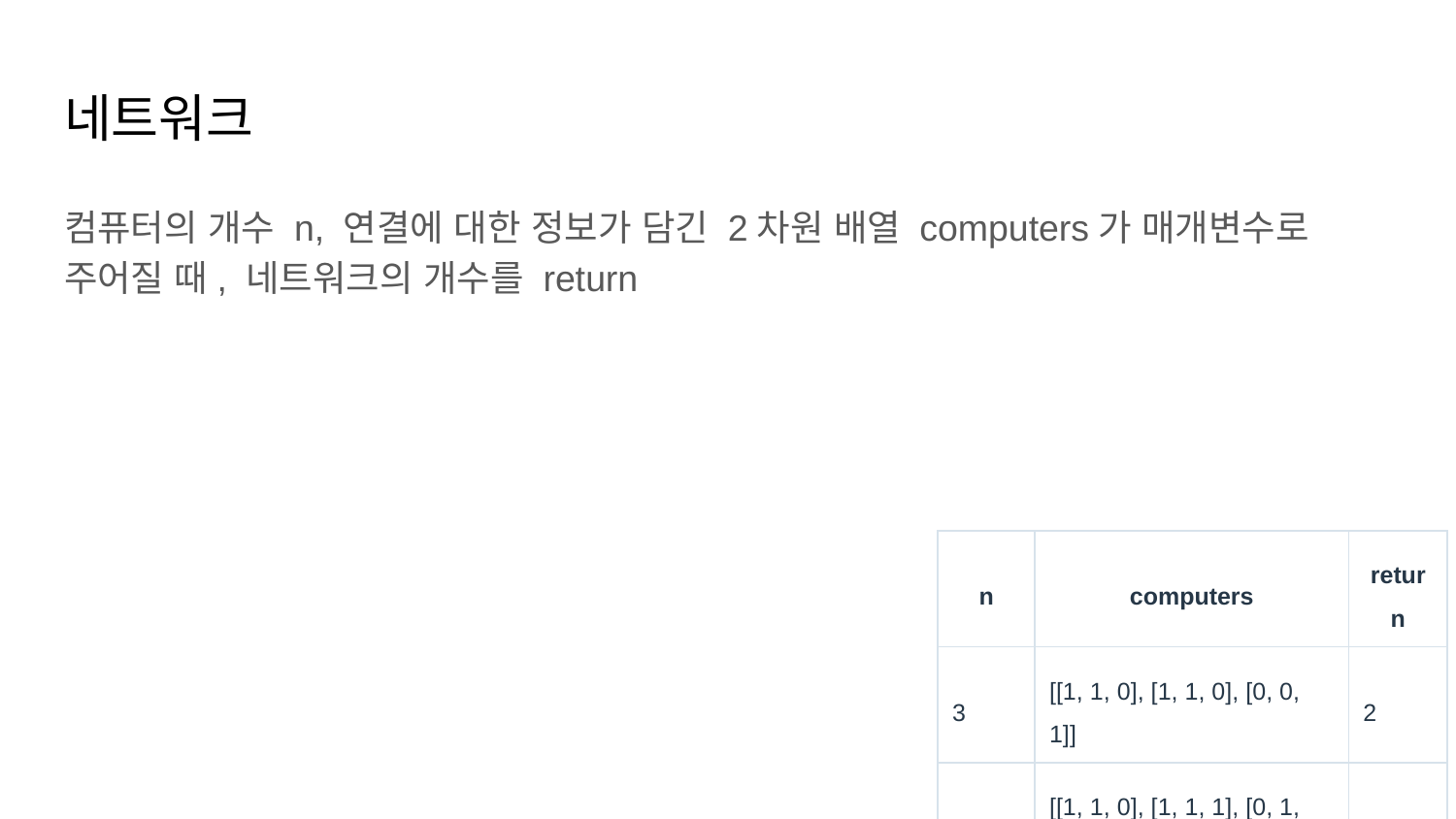

# 네트워크
컴퓨터의 개수 n, 연결에 대한 정보가 담긴 2차원 배열 computers가 매개변수로 주어질 때, 네트워크의 개수를 return
| n | computers | return |
| --- | --- | --- |
| 3 | [[1, 1, 0], [1, 1, 0], [0, 0, 1]] | 2 |
| 3 | [[1, 1, 0], [1, 1, 1], [0, 1, 1]] | 1 |